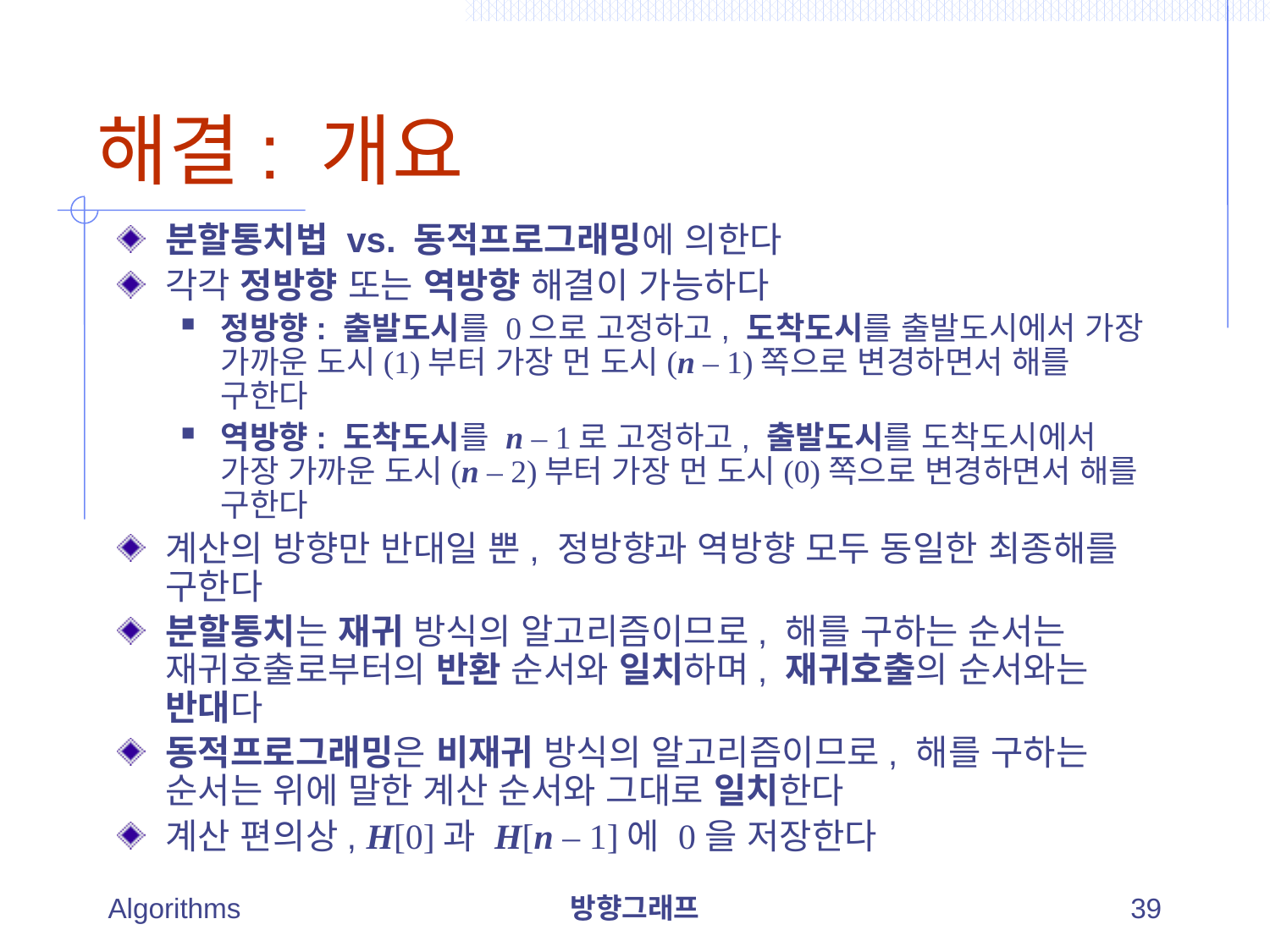

# 해결: 개요
분할통치법 vs. 동적프로그래밍에 의한다
각각 정방향 또는 역방향 해결이 가능하다
정방향: 출발도시를 0으로 고정하고, 도착도시를 출발도시에서 가장 가까운 도시(1)부터 가장 먼 도시(n – 1)쪽으로 변경하면서 해를 구한다
역방향: 도착도시를 n – 1로 고정하고, 출발도시를 도착도시에서 가장 가까운 도시(n – 2)부터 가장 먼 도시(0)쪽으로 변경하면서 해를 구한다
계산의 방향만 반대일 뿐, 정방향과 역방향 모두 동일한 최종해를 구한다
분할통치는 재귀 방식의 알고리즘이므로, 해를 구하는 순서는 재귀호출로부터의 반환 순서와 일치하며, 재귀호출의 순서와는 반대다
동적프로그래밍은 비재귀 방식의 알고리즘이므로, 해를 구하는 순서는 위에 말한 계산 순서와 그대로 일치한다
계산 편의상, H[0]과 H[n – 1]에 0을 저장한다

Algorithms
방향그래프
39